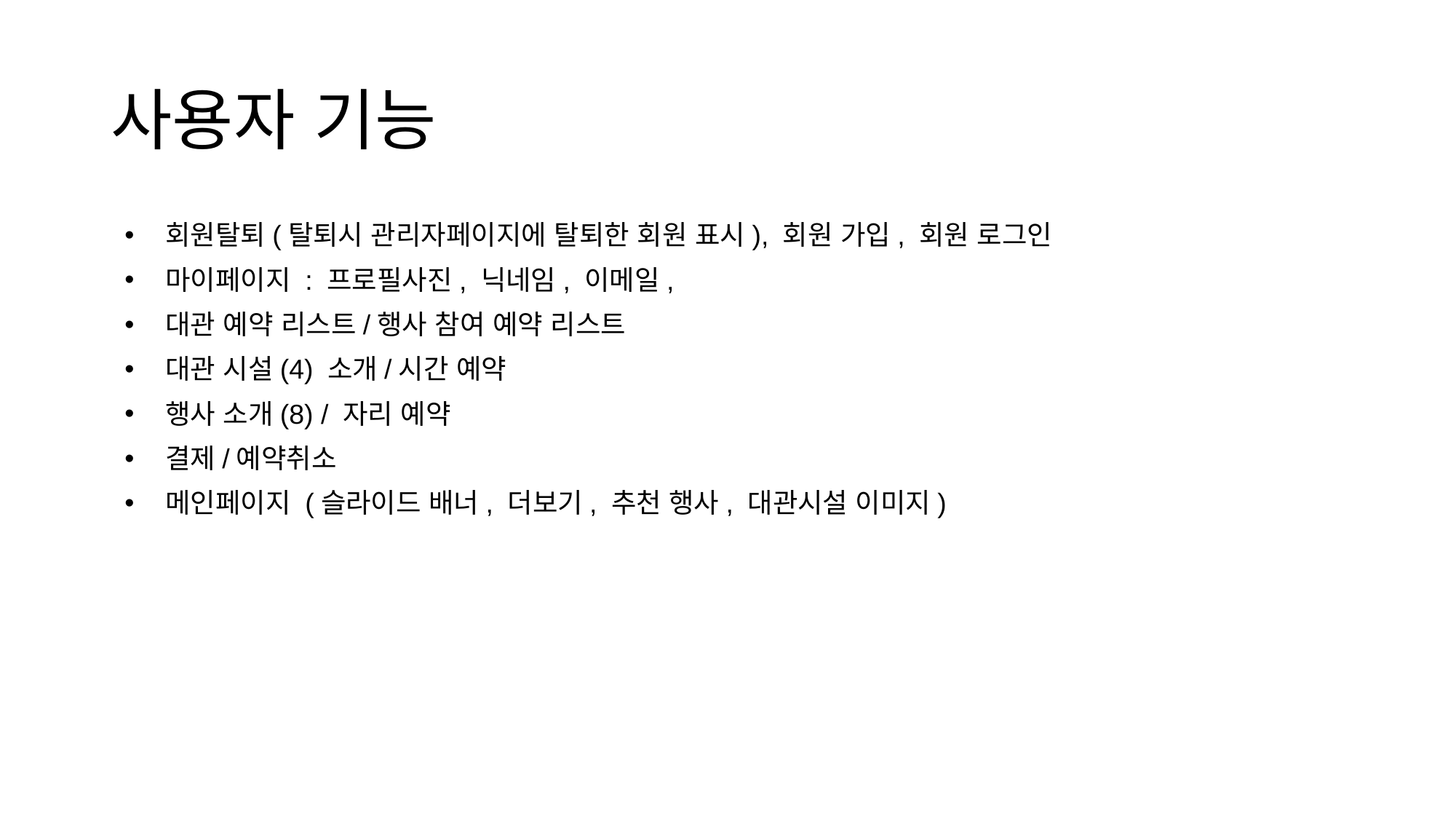

# 사용자 기능

회원탈퇴(탈퇴시 관리자페이지에 탈퇴한 회원 표시), 회원 가입, 회원 로그인
마이페이지 : 프로필사진, 닉네임, 이메일,
대관 예약 리스트/행사 참여 예약 리스트
대관 시설(4) 소개/시간 예약
행사 소개(8) / 자리 예약
결제/예약취소
메인페이지 (슬라이드 배너, 더보기, 추천 행사, 대관시설 이미지)